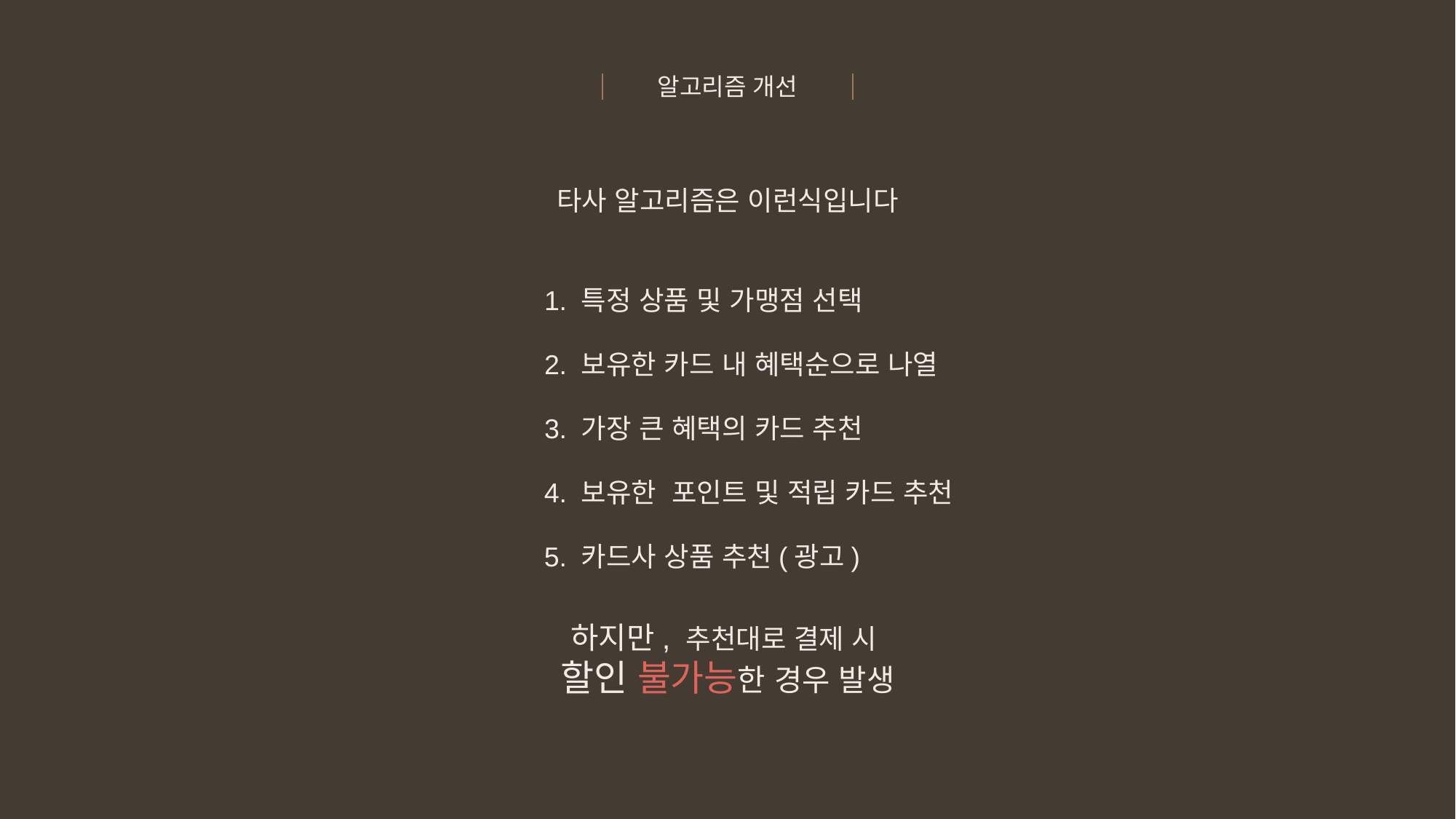

알고리즘 개선
타사 알고리즘은 이런식입니다
1. 특정 상품 및 가맹점 선택
2. 보유한 카드 내 혜택순으로 나열
3. 가장 큰 혜택의 카드 추천
4. 보유한  포인트 및 적립 카드 추천
5. 카드사 상품 추천(광고)
하지만, 추천대로 결제 시
할인 불가능한 경우 발생